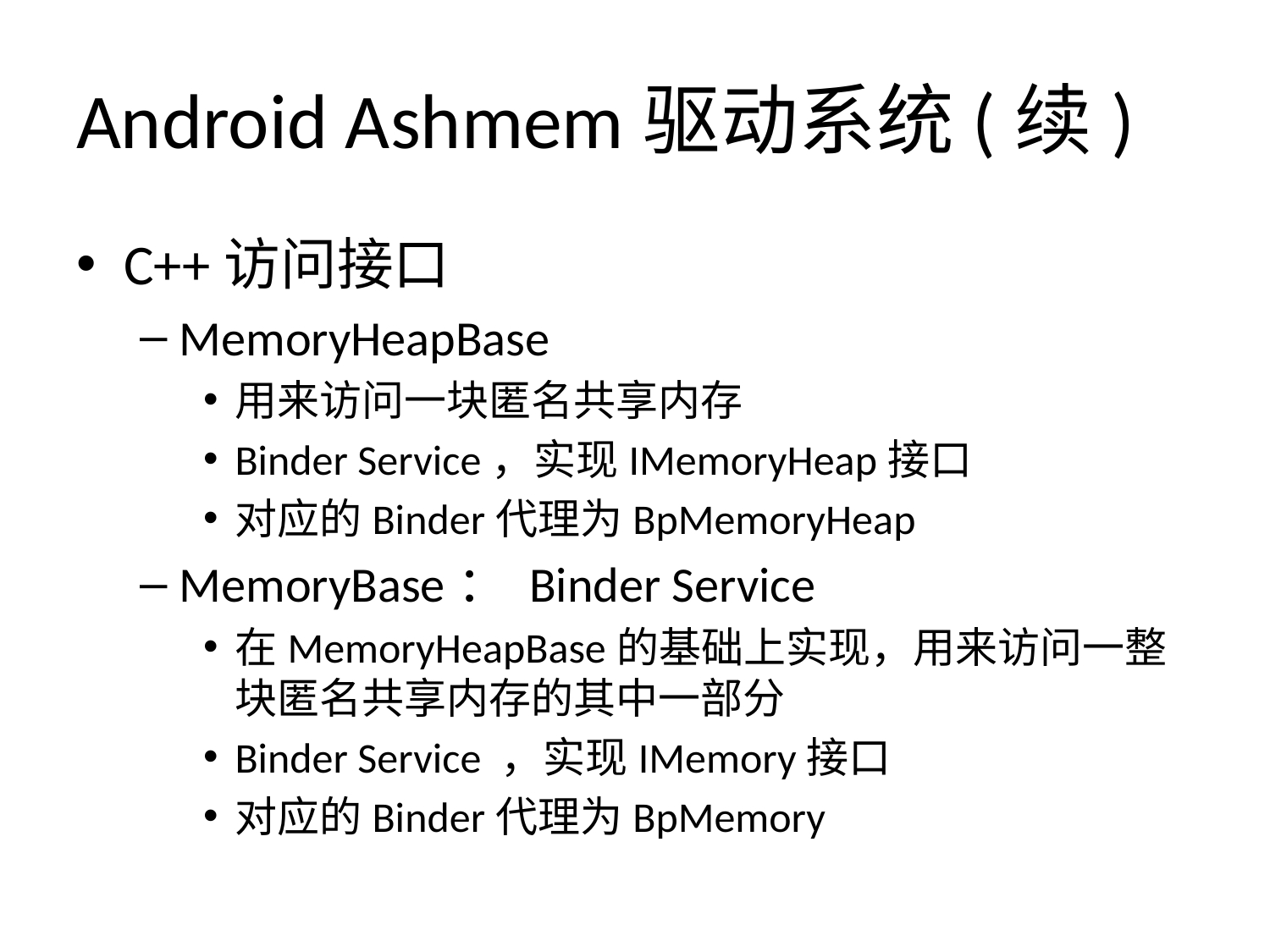

# Android Ashmem驱动系统(续)
C++访问接口
MemoryHeapBase
用来访问一块匿名共享内存
Binder Service，实现IMemoryHeap接口
对应的Binder代理为BpMemoryHeap
MemoryBase： Binder Service
在MemoryHeapBase的基础上实现，用来访问一整块匿名共享内存的其中一部分
Binder Service ，实现IMemory接口
对应的Binder代理为BpMemory